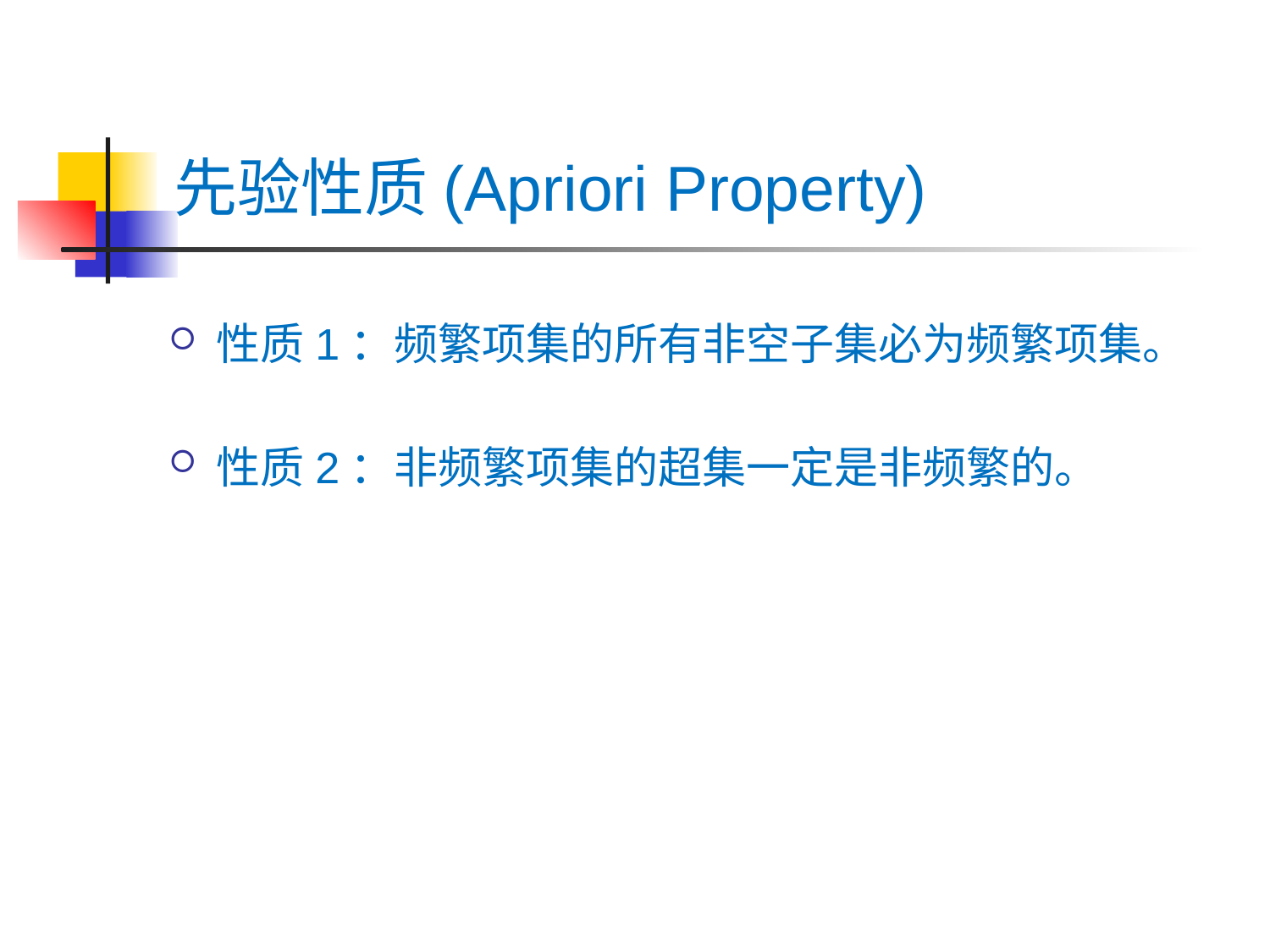

先验性质(Apriori Property)
性质1：频繁项集的所有非空子集必为频繁项集。

性质2：非频繁项集的超集一定是非频繁的。